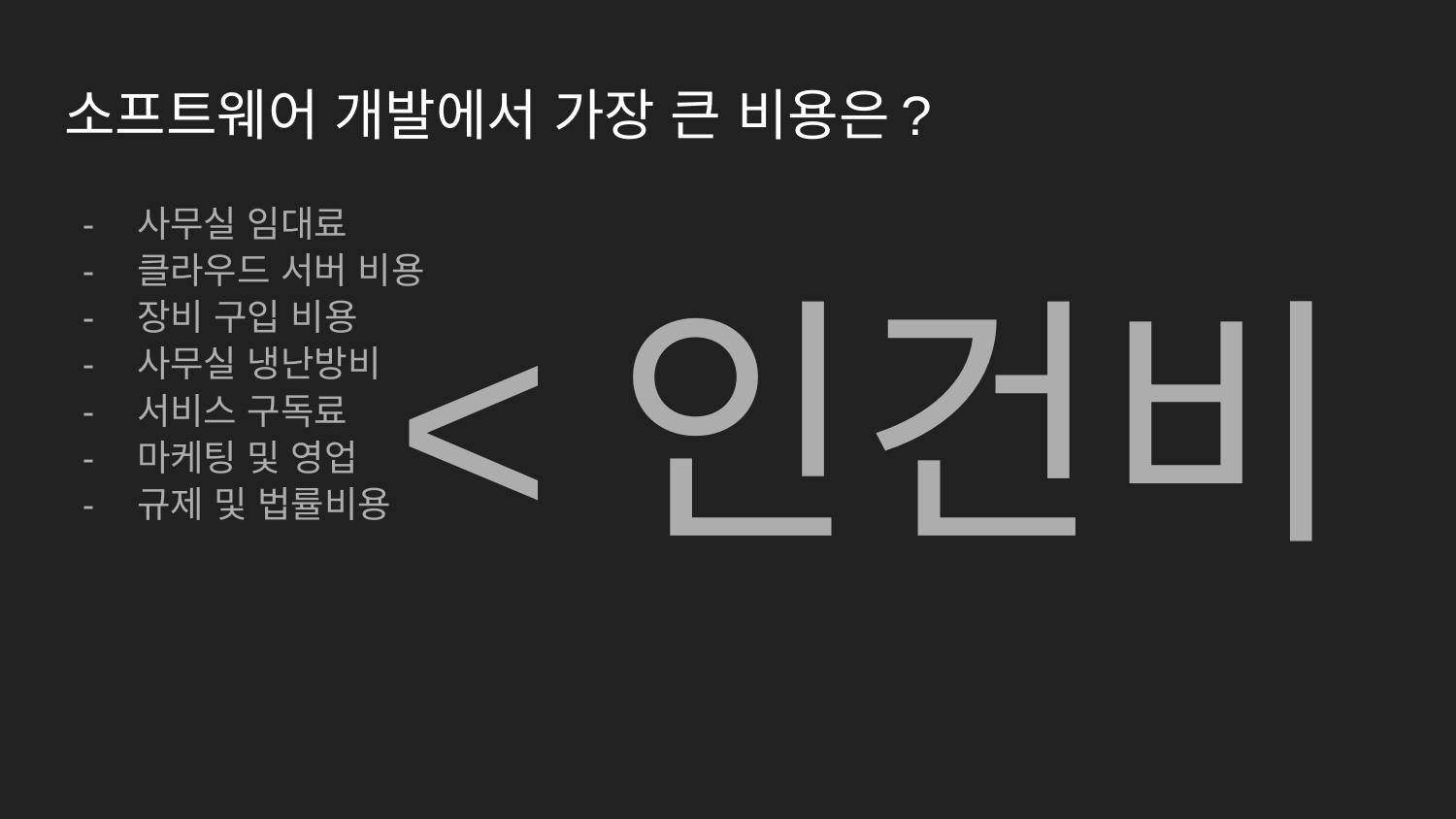

# 소프트웨어 개발에서 가장 큰 비용은?
사무실 임대료
클라우드 서버 비용
장비 구입 비용
사무실 냉난방비
서비스 구독료
마케팅 및 영업
규제 및 법률비용

<인건비